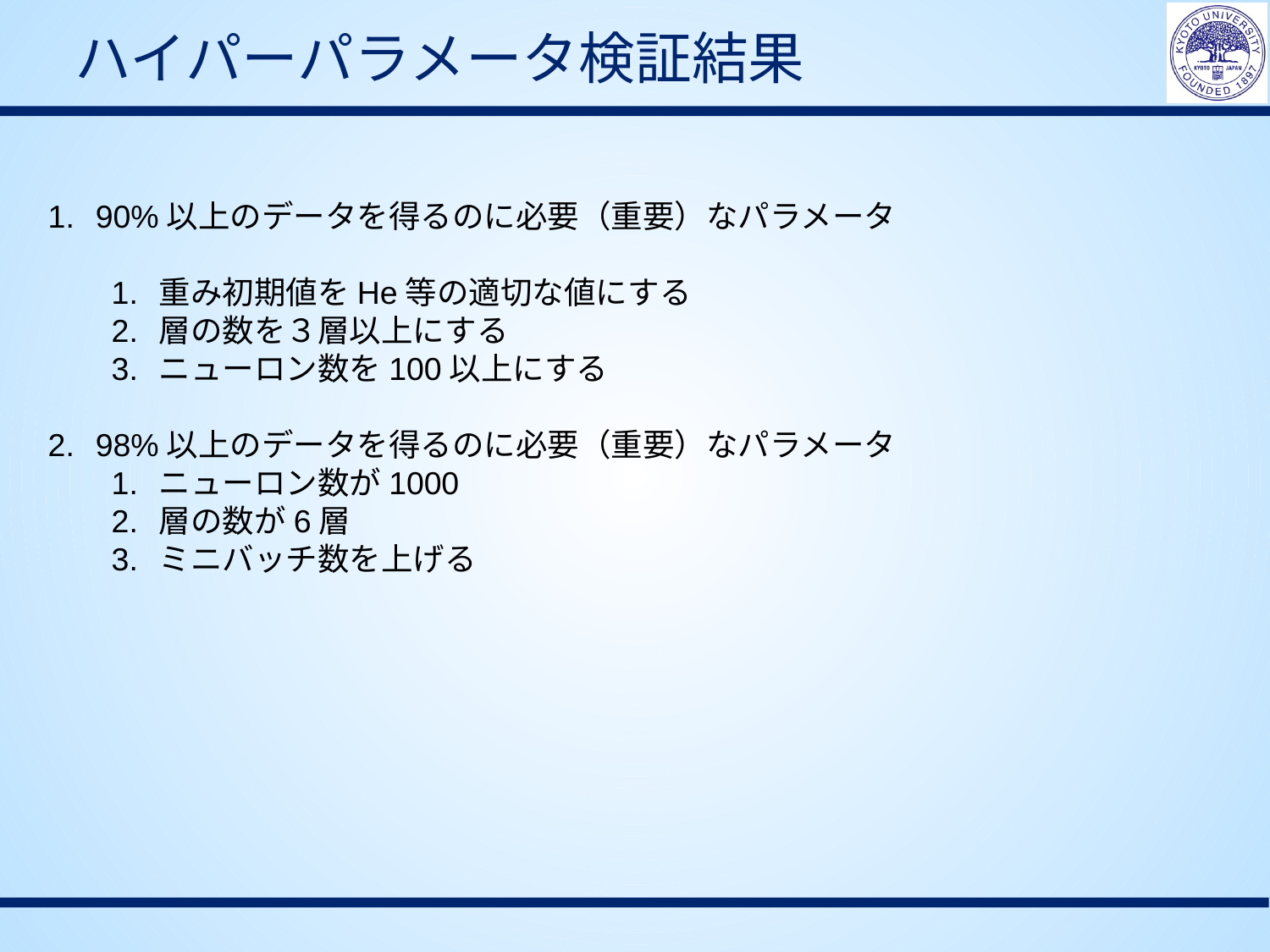

# ハイパーパラメータ検証結果
90%以上のデータを得るのに必要（重要）なパラメータ

重み初期値をHe等の適切な値にする
層の数を３層以上にする
ニューロン数を100以上にする

98%以上のデータを得るのに必要（重要）なパラメータ
ニューロン数が1000
層の数が6層
ミニバッチ数を上げる